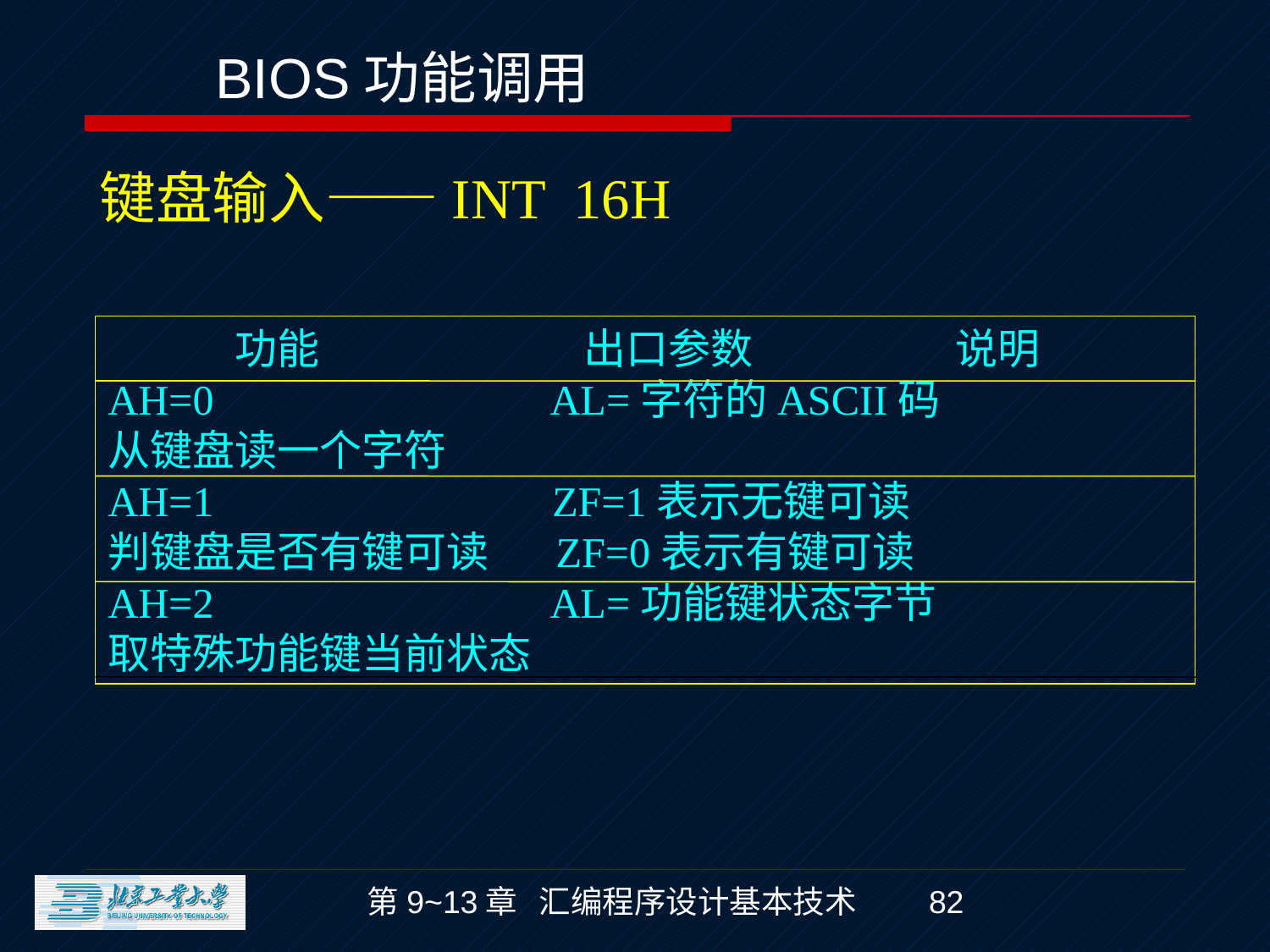

BIOS功能调用
键盘输入——INT  16H
	功能  		          出口参数 	         说明
AH=0			      AL=字符的ASCII码
从键盘读一个字符
AH=1			      ZF=1表示无键可读
判键盘是否有键可读      ZF=0表示有键可读
AH=2			      AL=功能键状态字节
取特殊功能键当前状态